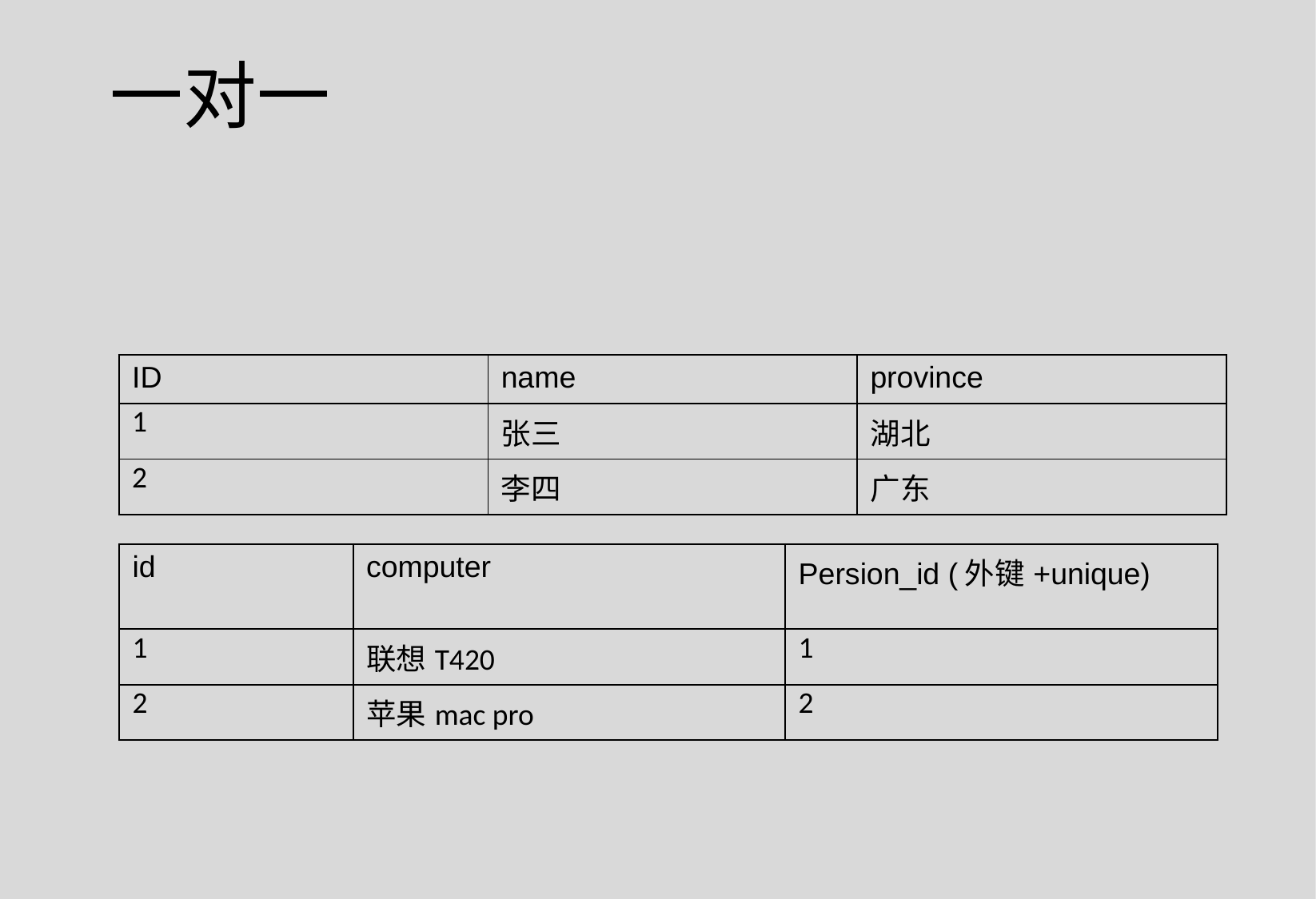

一对一
| ID | name | province |
| --- | --- | --- |
| 1 | 张三 | 湖北 |
| 2 | 李四 | 广东 |
| id | computer | Persion\_id (外键+unique) |
| --- | --- | --- |
| 1 | 联想T420 | 1 |
| 2 | 苹果mac pro | 2 |